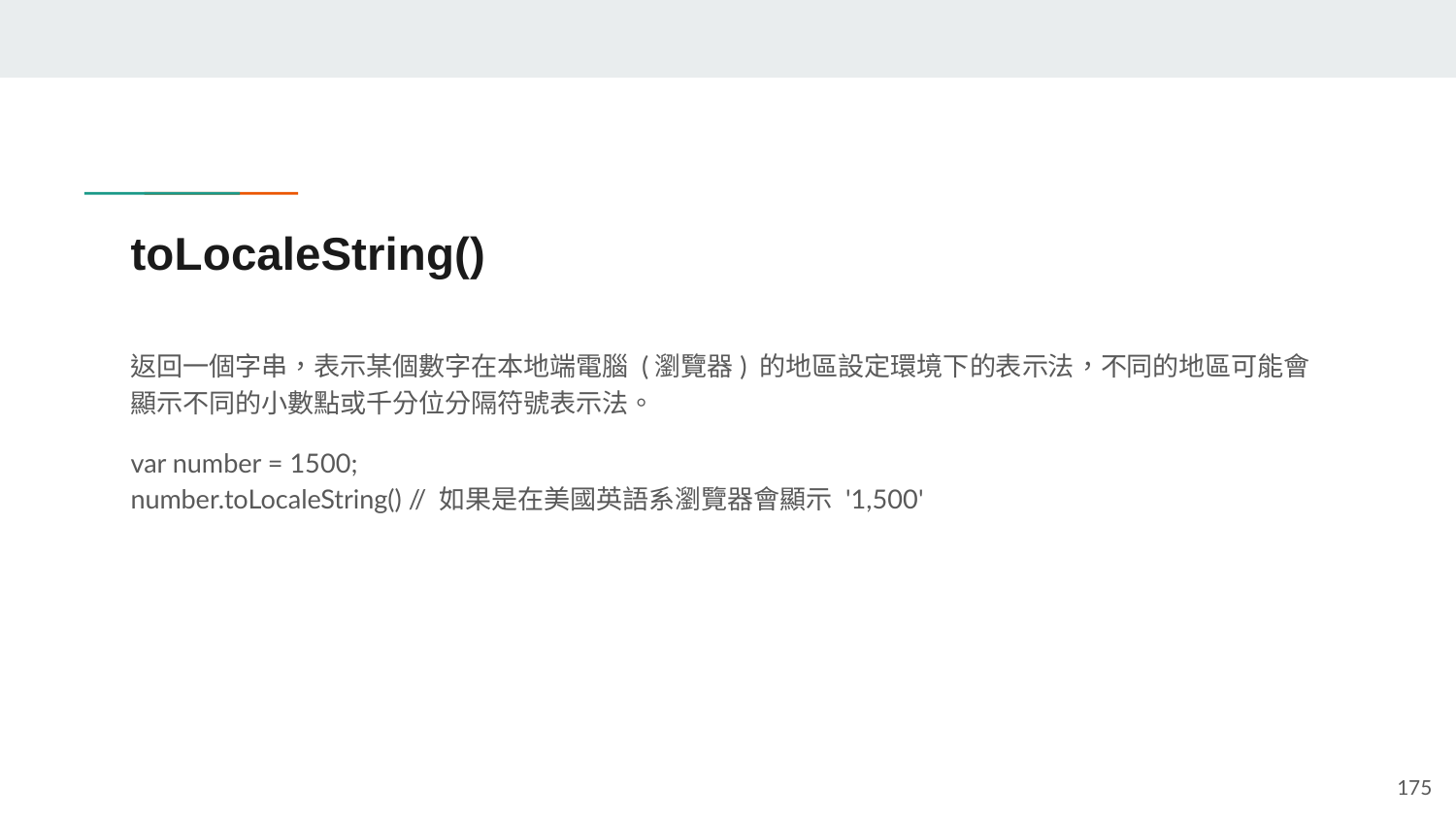

# toLocaleString()
返回一個字串，表示某個數字在本地端電腦 (瀏覽器) 的地區設定環境下的表示法，不同的地區可能會顯示不同的小數點或千分位分隔符號表示法。
var number = 1500;
number.toLocaleString() // 如果是在美國英語系瀏覽器會顯示 '1,500'

175